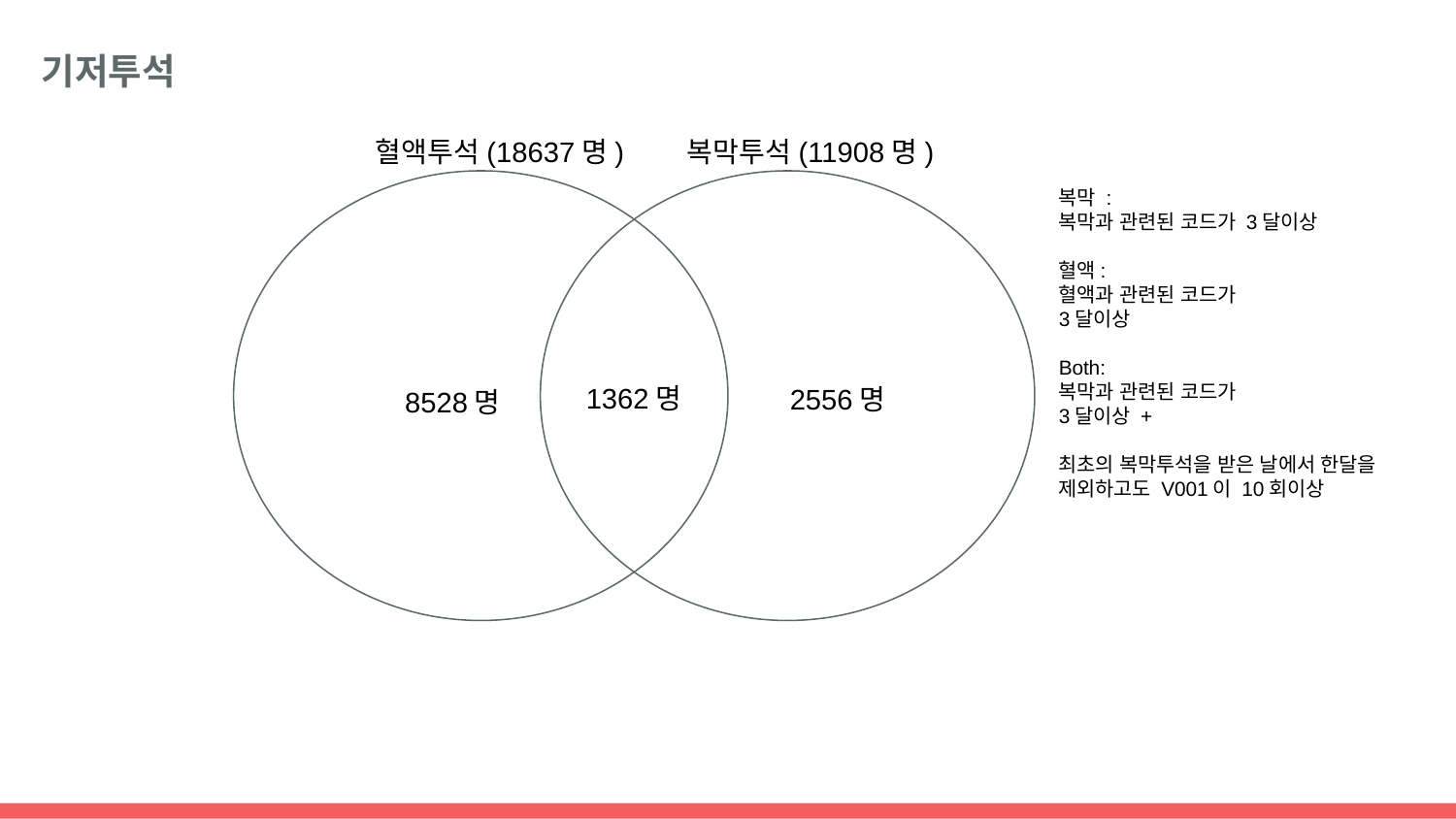

기저투석

혈액투석(18637명)
복막투석(11908명)

복막 :
복막과 관련된 코드가 3달이상

혈액:
혈액과 관련된 코드가
3달이상

Both:
복막과 관련된 코드가
3달이상 +

최초의 복막투석을 받은 날에서 한달을 제외하고도 V001이 10회이상
1362명
2556명
8528명